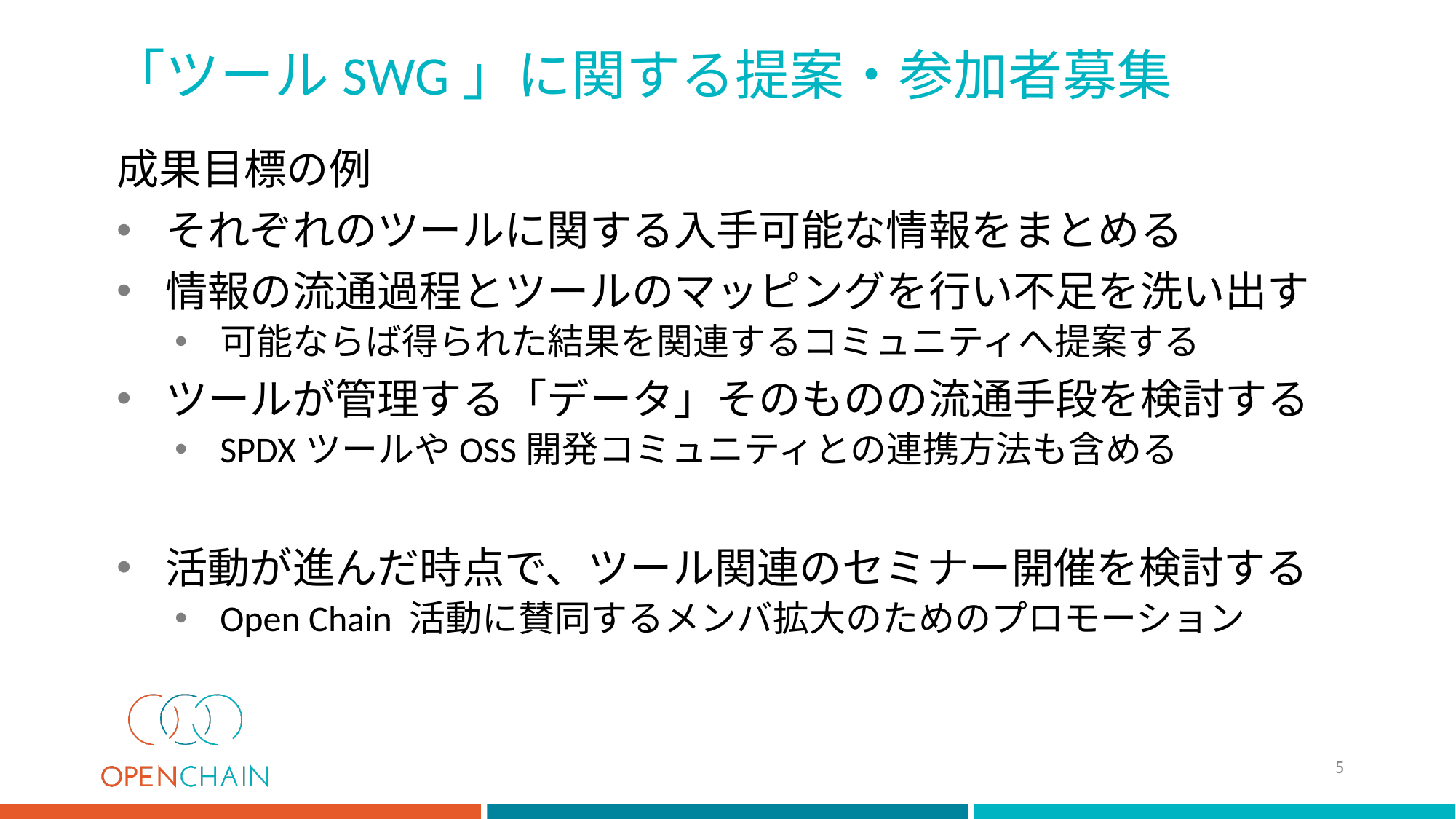

# 「ツールSWG」に関する提案・参加者募集
成果目標の例
それぞれのツールに関する入手可能な情報をまとめる
情報の流通過程とツールのマッピングを行い不足を洗い出す
可能ならば得られた結果を関連するコミュニティへ提案する
ツールが管理する「データ」そのものの流通手段を検討する
SPDXツールやOSS開発コミュニティとの連携方法も含める

活動が進んだ時点で、ツール関連のセミナー開催を検討する
Open Chain 活動に賛同するメンバ拡大のためのプロモーション
5